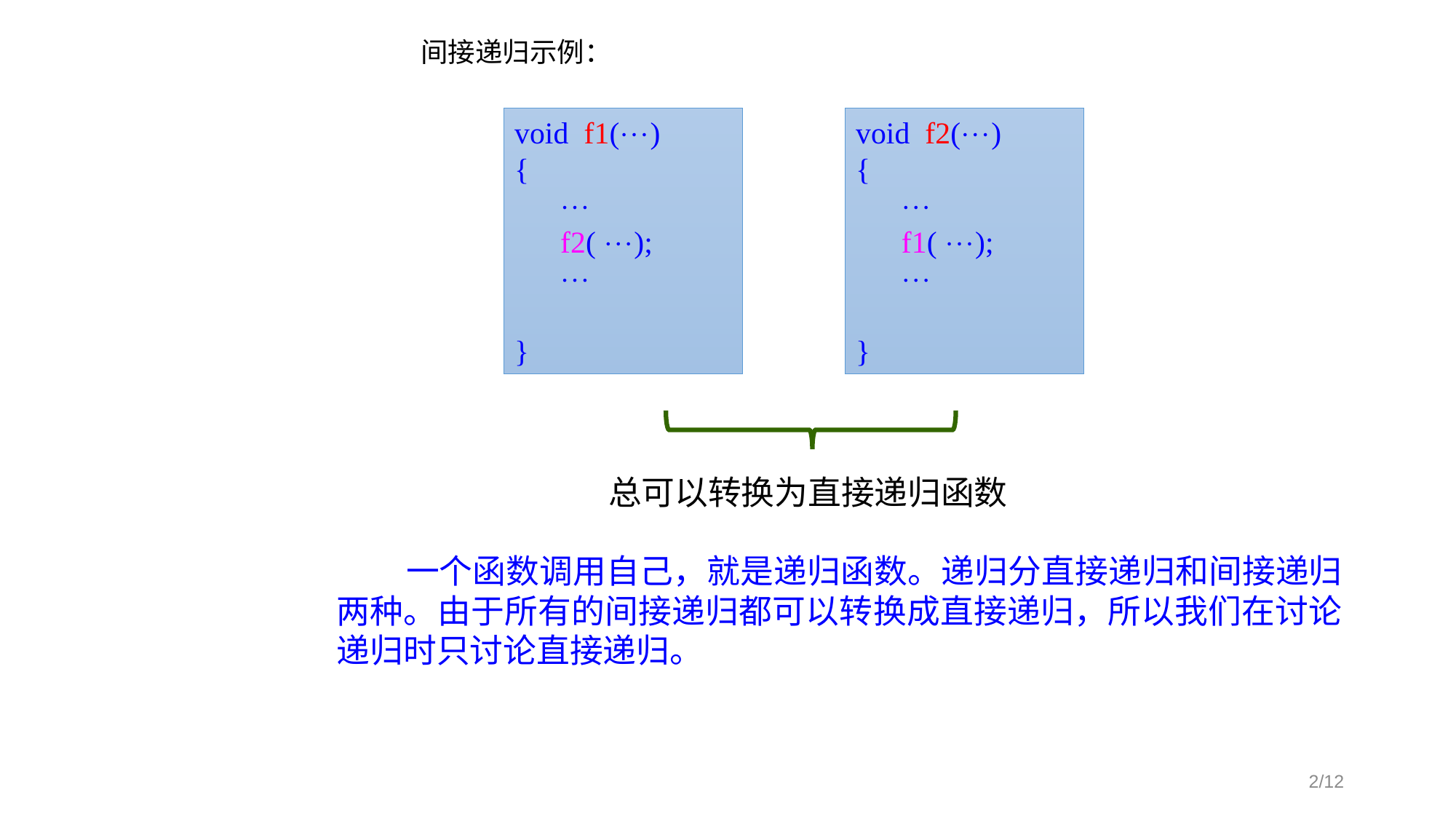

间接递归示例：
void  f1(…)
{
      …
      f2( …);
      …

}
void  f2(…)
{
      …
      f1( …);
      …

}

总可以转换为直接递归函数
        一个函数调用自己，就是递归函数。递归分直接递归和间接递归两种。由于所有的间接递归都可以转换成直接递归，所以我们在讨论递归时只讨论直接递归。
2/12